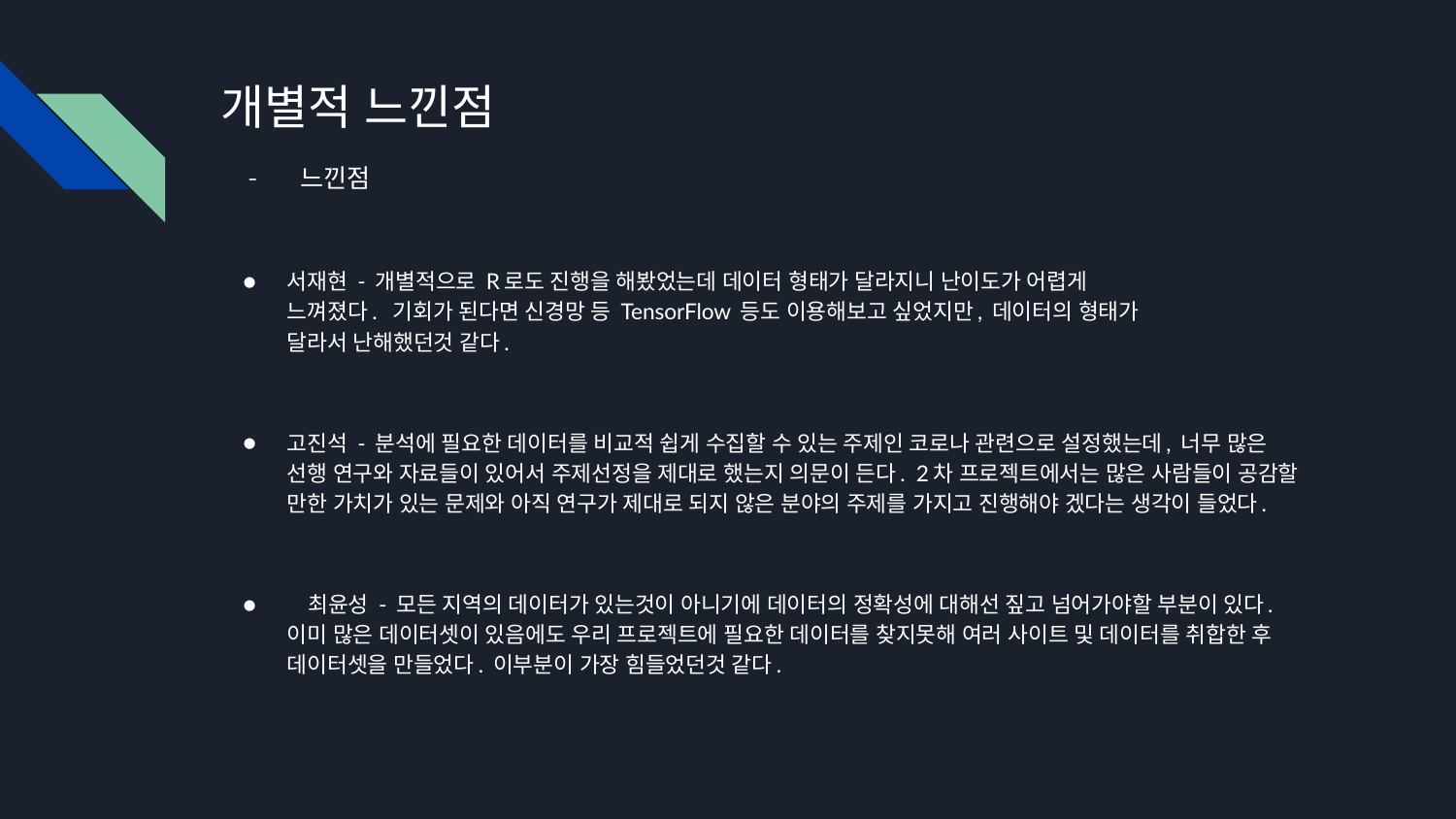

# 개별적 느낀점

느낀점
서재현 - 개별적으로 R로도 진행을 해봤었는데 데이터 형태가 달라지니 난이도가 어렵게
느껴졌다.  기회가 된다면 신경망 등 TensorFlow 등도 이용해보고 싶었지만, 데이터의 형태가
달라서 난해했던것 같다.

고진석 - 분석에 필요한 데이터를 비교적 쉽게 수집할 수 있는 주제인 코로나 관련으로 설정했는데, 너무 많은  선행 연구와 자료들이 있어서 주제선정을 제대로 했는지 의문이 든다.  2차 프로젝트에서는 많은 사람들이 공감할 만한 가치가 있는 문제와 아직 연구가 제대로 되지 않은 분야의 주제를 가지고 진행해야 겠다는 생각이 들었다.

   최윤성 - 모든 지역의 데이터가 있는것이 아니기에 데이터의 정확성에 대해선 짚고 넘어가야할 부분이 있다. 이미 많은 데이터셋이 있음에도 우리 프로젝트에 필요한 데이터를 찾지못해 여러 사이트 및 데이터를 취합한 후 데이터셋을 만들었다. 이부분이 가장 힘들었던것 같다.